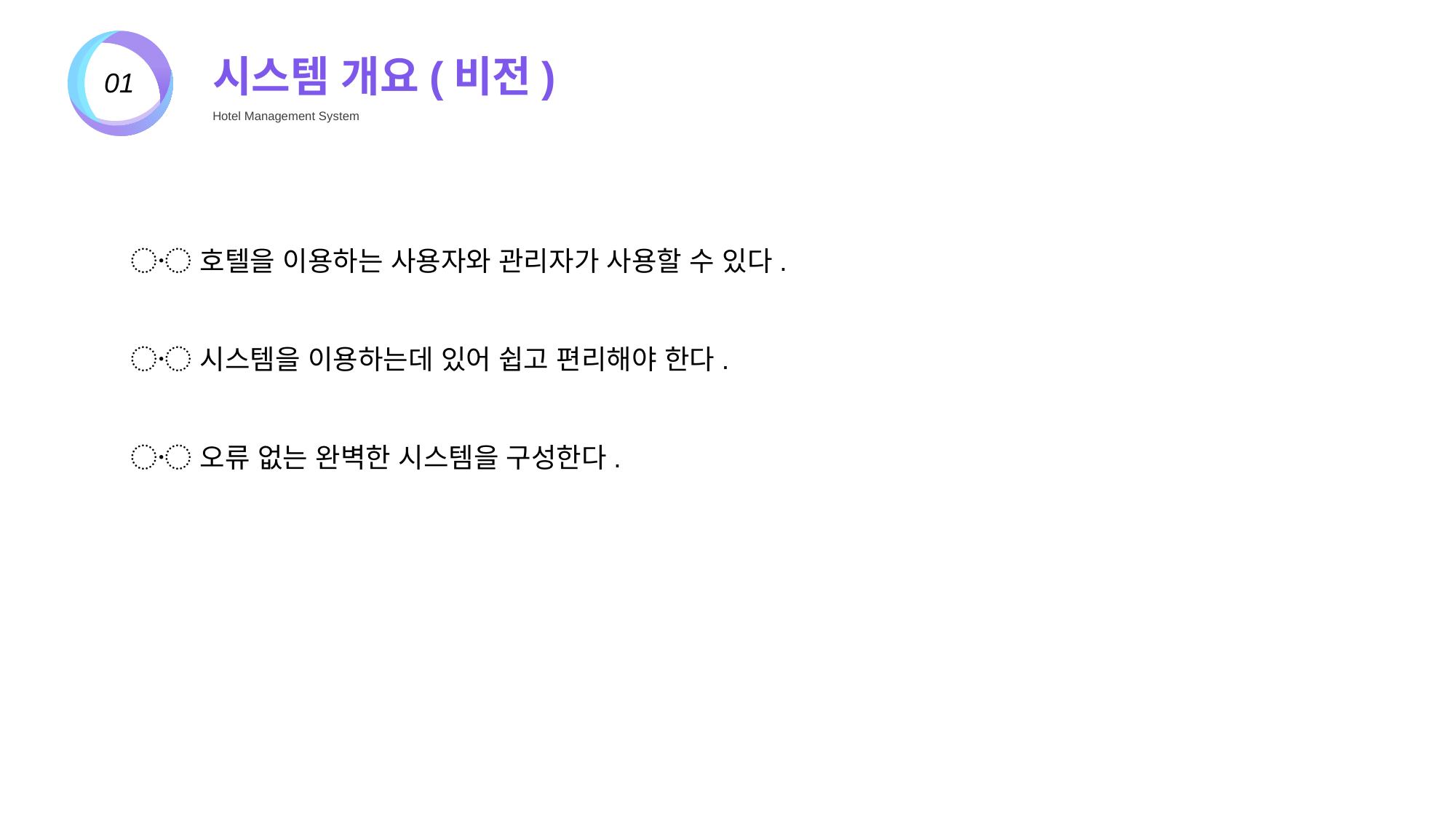

시스템 개요(비전)
Hotel Management System
01
〮 호텔을 이용하는 사용자와 관리자가 사용할 수 있다.

〮 시스템을 이용하는데 있어 쉽고 편리해야 한다.

〮 오류 없는 완벽한 시스템을 구성한다.